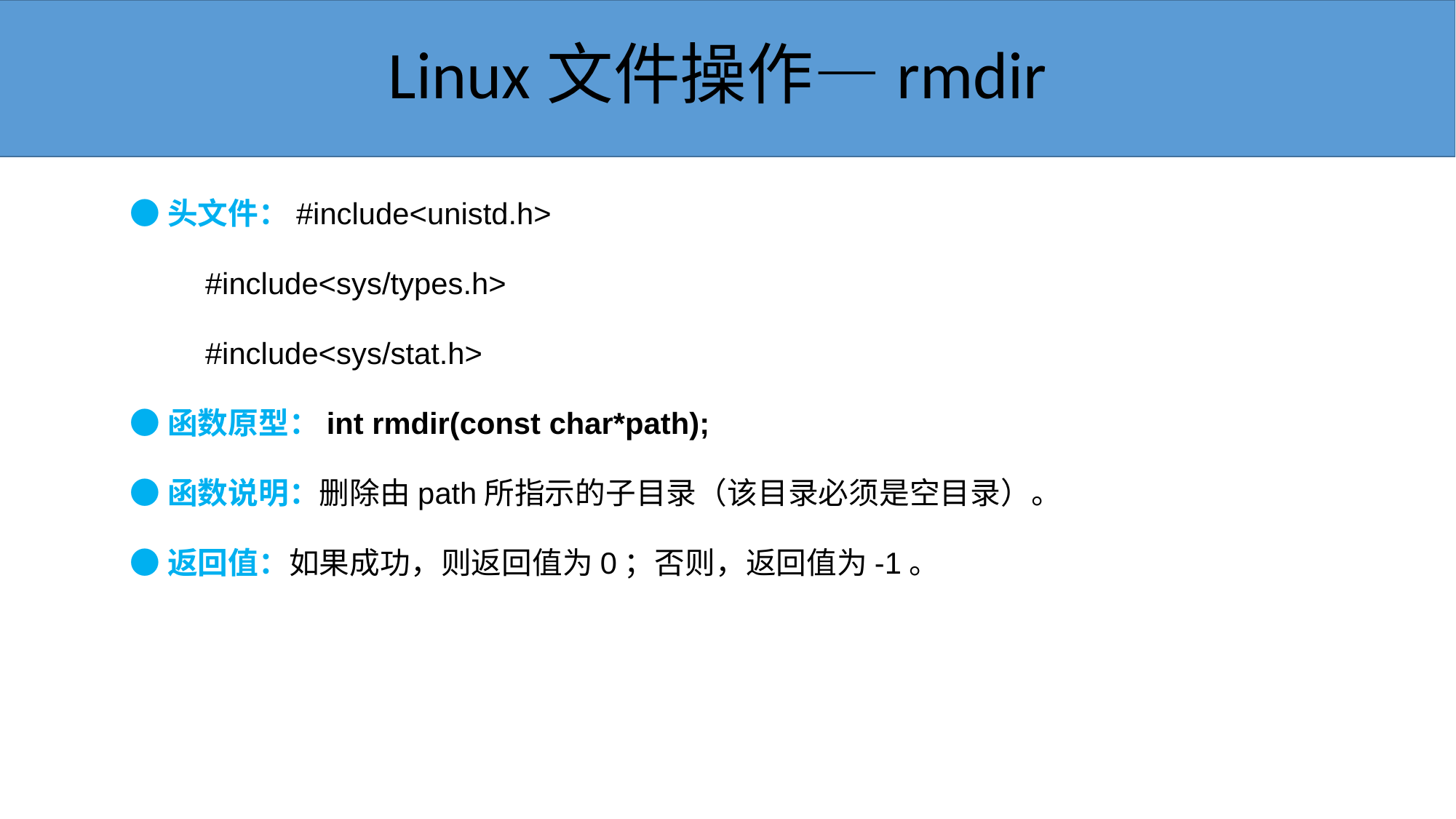

Linux文件操作—rmdir
●头文件：#include<unistd.h>
         #include<sys/types.h>
         #include<sys/stat.h>
●函数原型：int rmdir(const char*path);
●函数说明：删除由path所指示的子目录（该目录必须是空目录）。
●返回值：如果成功，则返回值为0；否则，返回值为-1。